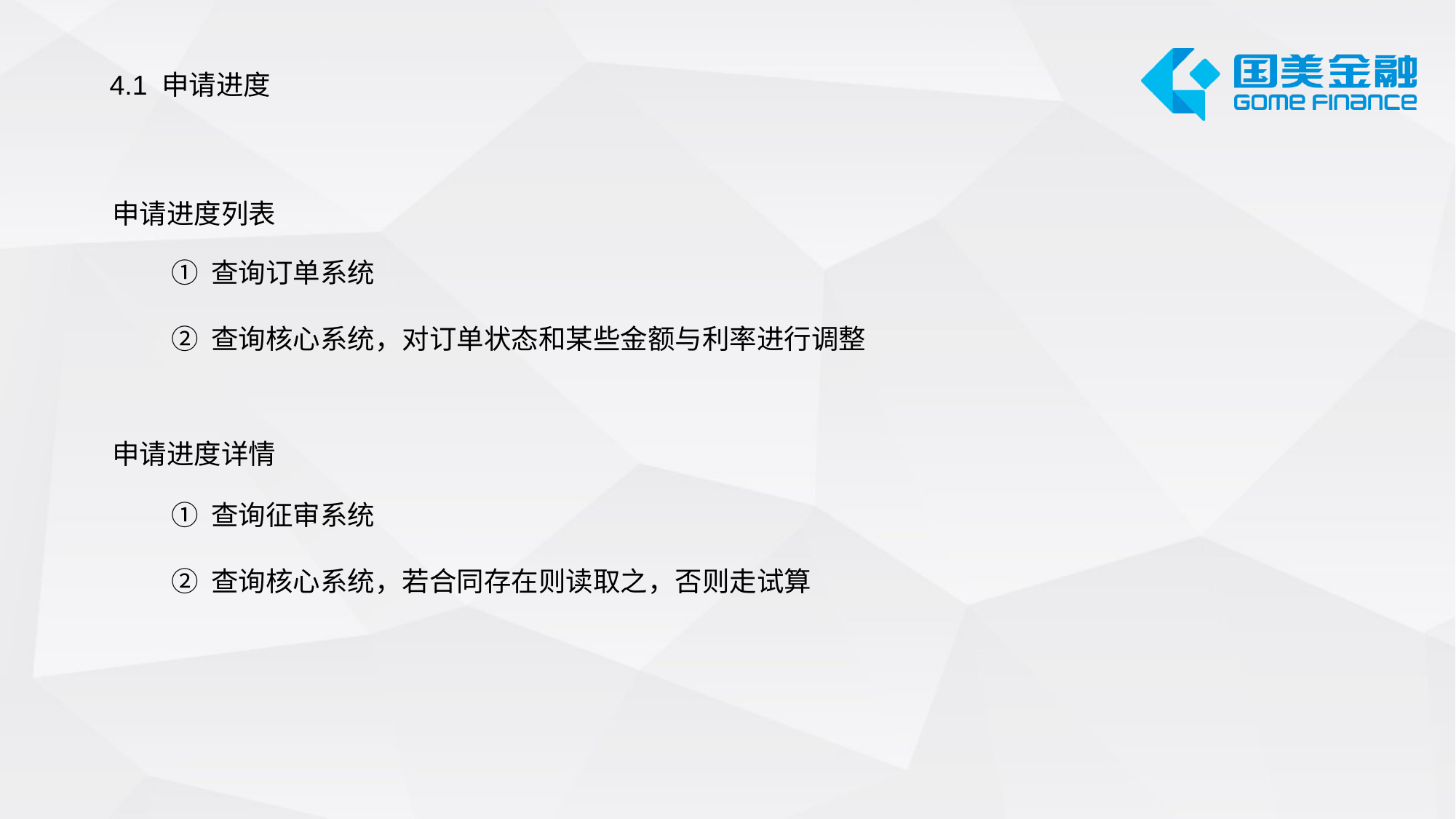

4.1 申请进度
申请进度列表
① 查询订单系统
② 查询核心系统，对订单状态和某些金额与利率进行调整
申请进度详情
① 查询征审系统
② 查询核心系统，若合同存在则读取之，否则走试算